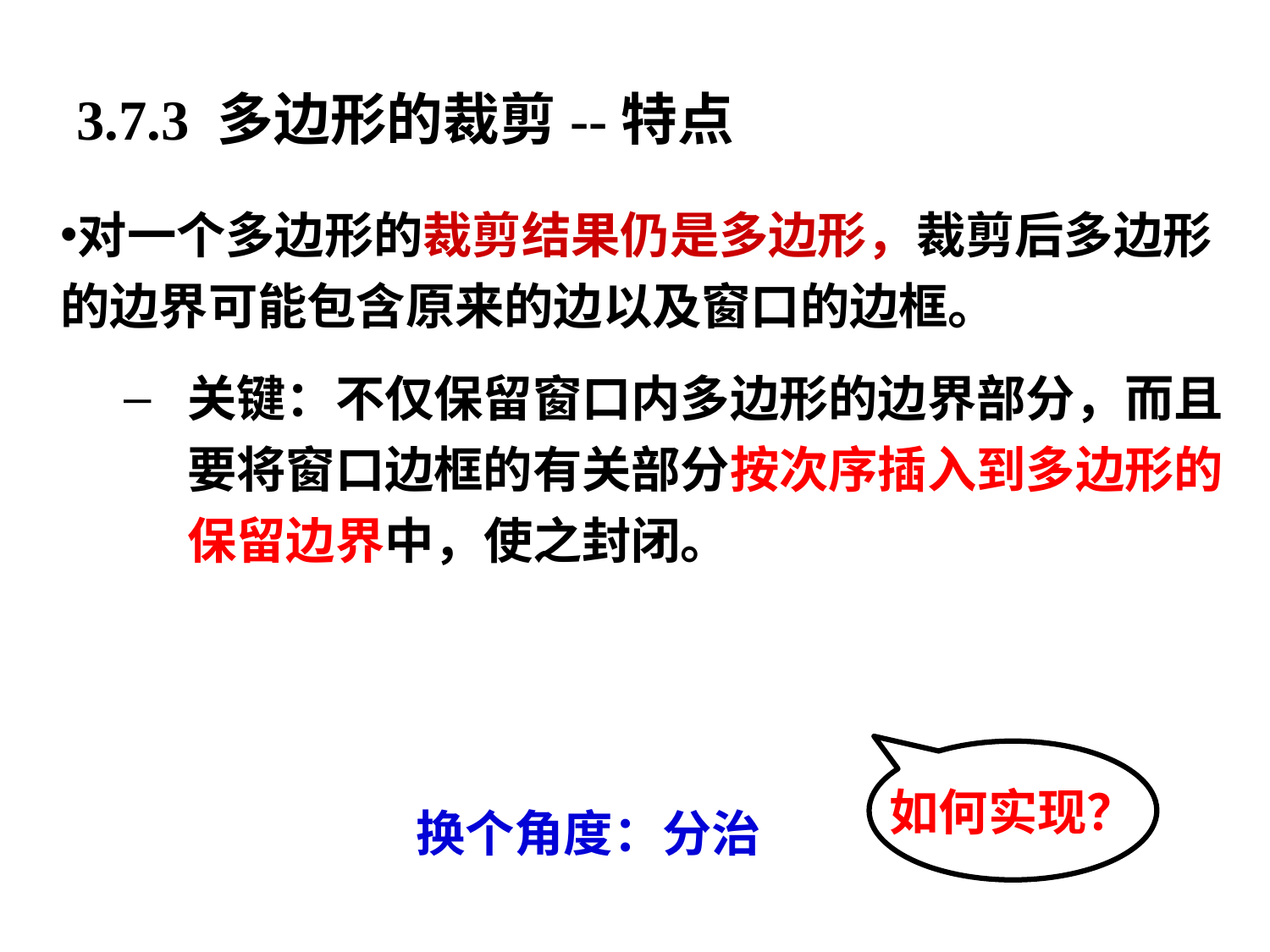

# 3.7.3 多边形的裁剪--特点
对一个多边形的裁剪结果仍是多边形，裁剪后多边形的边界可能包含原来的边以及窗口的边框。
关键：不仅保留窗口内多边形的边界部分，而且要将窗口边框的有关部分按次序插入到多边形的保留边界中，使之封闭。
如何实现？
换个角度：分治